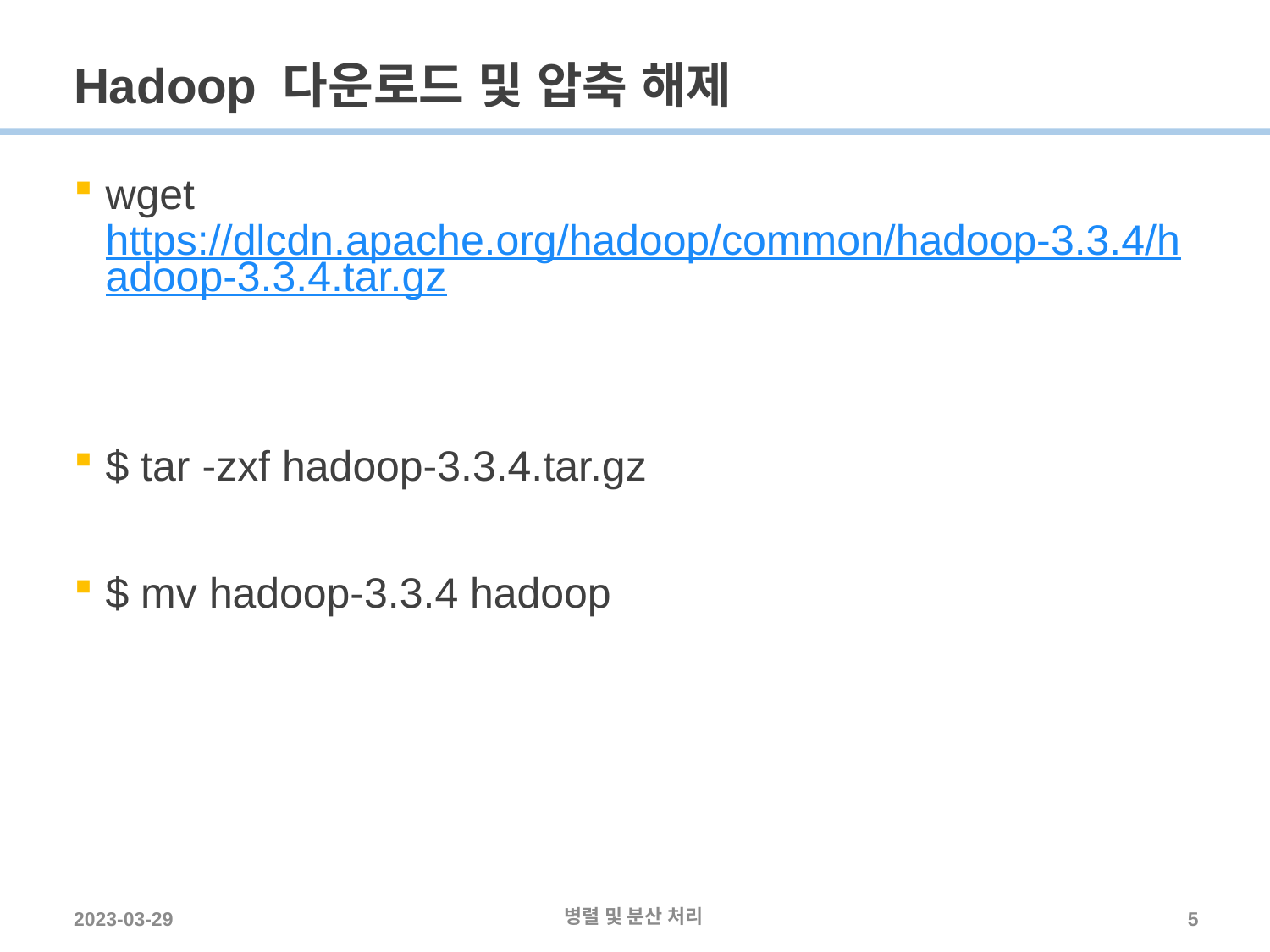

# Hadoop 다운로드 및 압축 해제
wget https://dlcdn.apache.org/hadoop/common/hadoop-3.3.4/hadoop-3.3.4.tar.gz

$ tar -zxf hadoop-3.3.4.tar.gz

$ mv hadoop-3.3.4 hadoop
2023-03-29
병렬 및 분산 처리
5